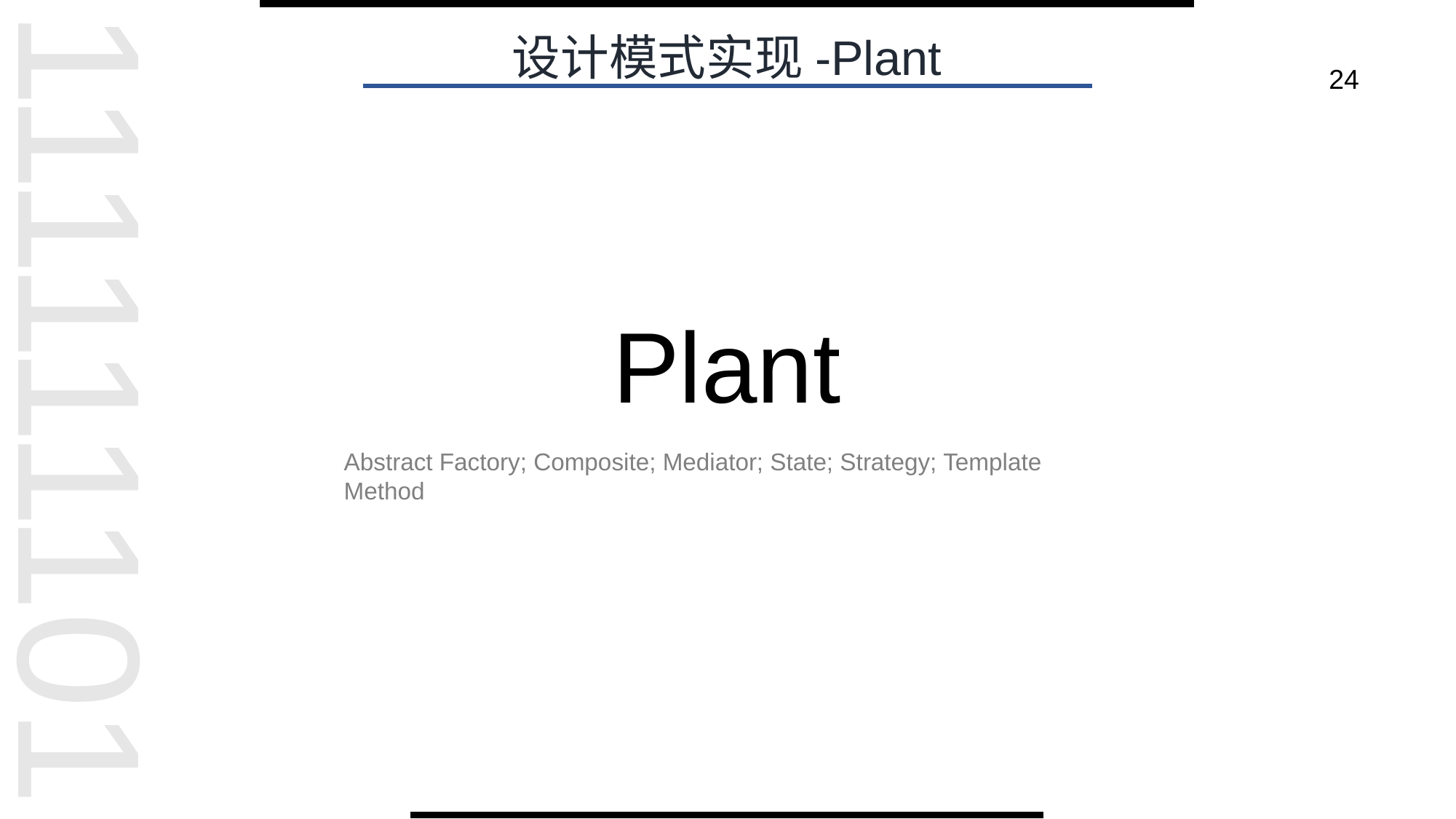

111111101

设计模式实现-Plant
24
# Plant
Abstract Factory; Composite; Mediator; State; Strategy; Template Method